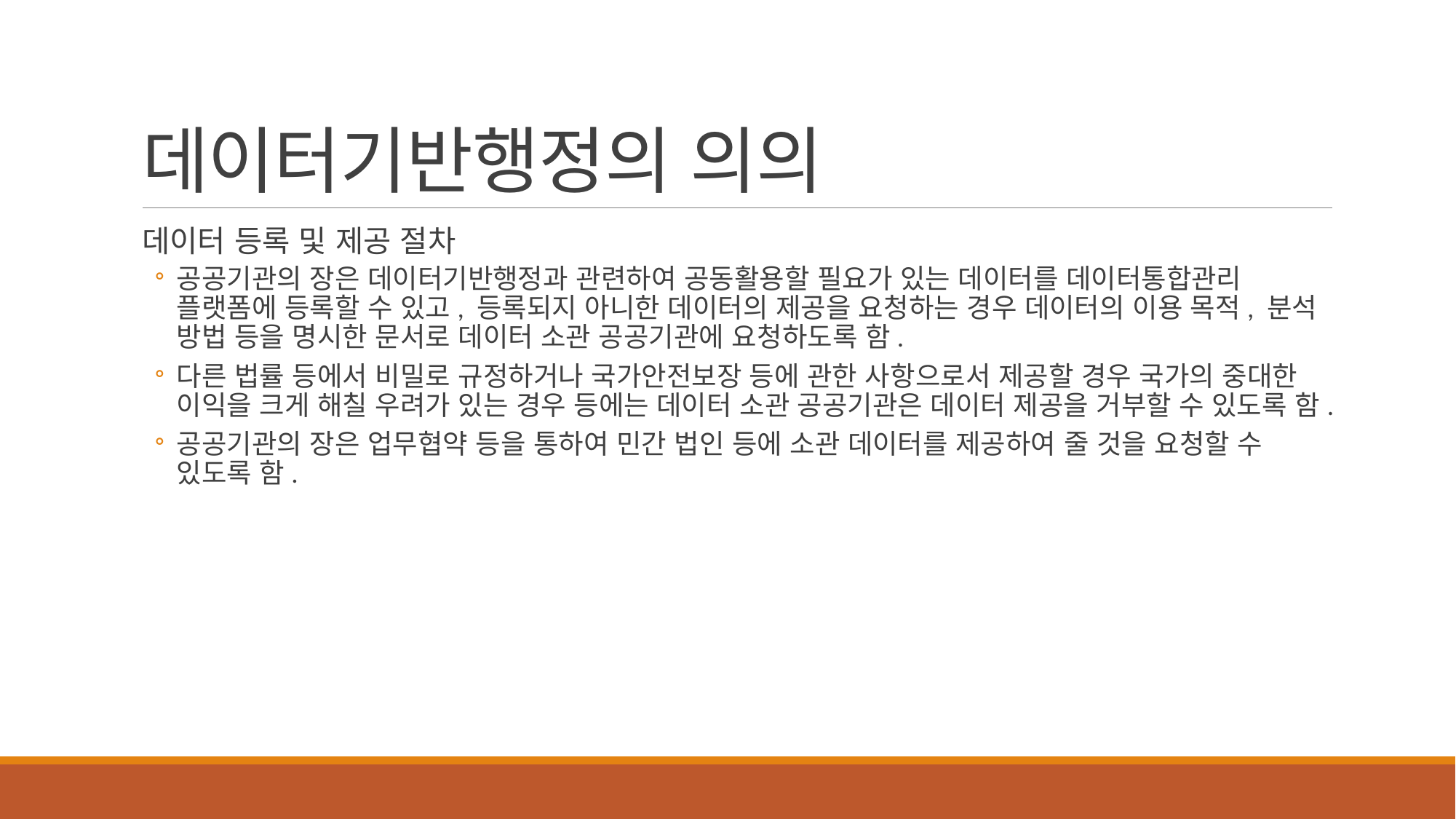

# 데이터기반행정의 의의
데이터 등록 및 제공 절차
공공기관의 장은 데이터기반행정과 관련하여 공동활용할 필요가 있는 데이터를 데이터통합관리 플랫폼에 등록할 수 있고, 등록되지 아니한 데이터의 제공을 요청하는 경우 데이터의 이용 목적, 분석 방법 등을 명시한 문서로 데이터 소관 공공기관에 요청하도록 함.
다른 법률 등에서 비밀로 규정하거나 국가안전보장 등에 관한 사항으로서 제공할 경우 국가의 중대한 이익을 크게 해칠 우려가 있는 경우 등에는 데이터 소관 공공기관은 데이터 제공을 거부할 수 있도록 함.
공공기관의 장은 업무협약 등을 통하여 민간 법인 등에 소관 데이터를 제공하여 줄 것을 요청할 수 있도록 함.